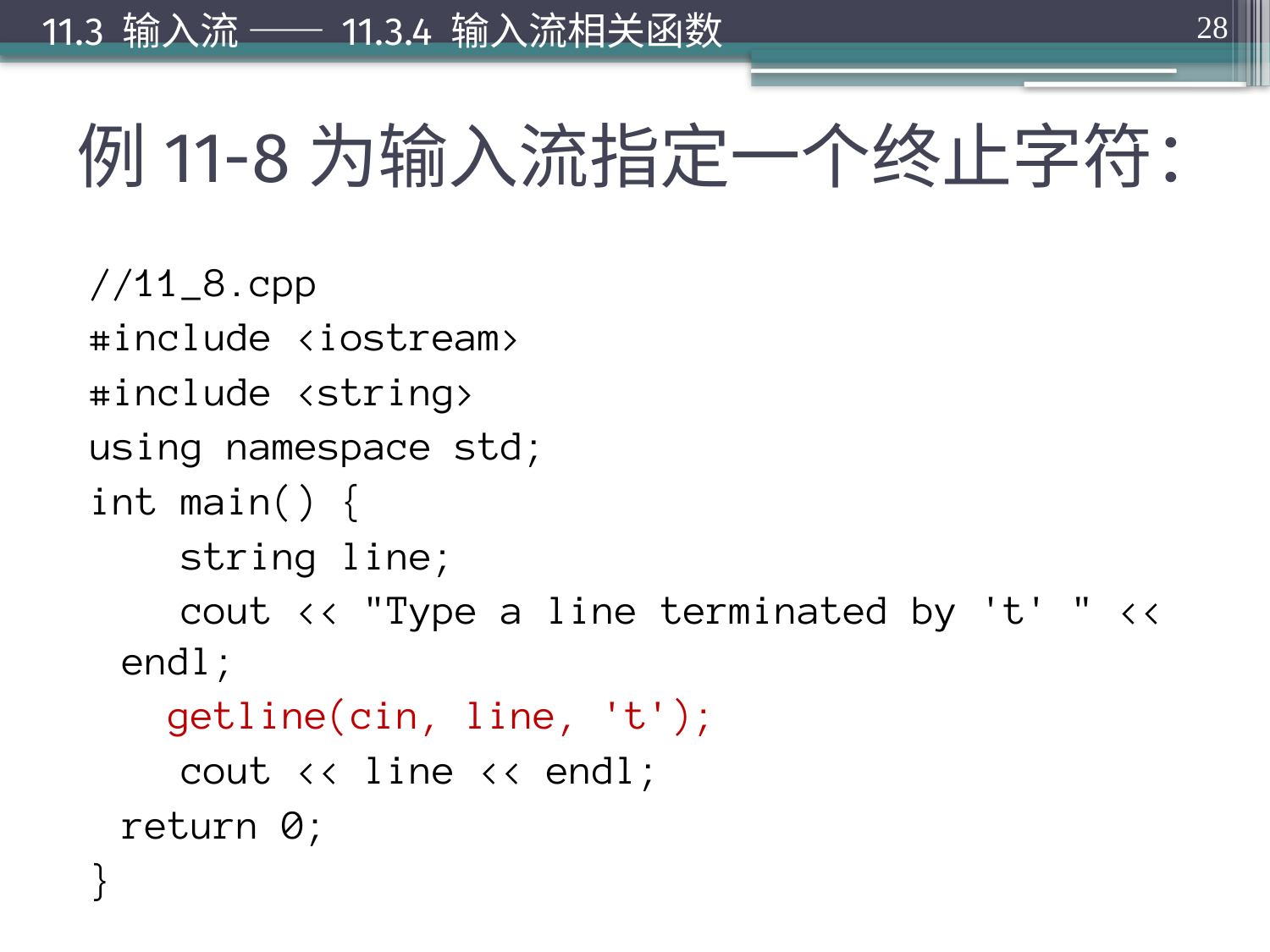

11.3 输入流 —— 11.3.4 输入流相关函数
28
# 例11-8为输入流指定一个终止字符：
//11_8.cpp
#include <iostream>
#include <string>
using namespace std;
int main() {
    string line;
    cout << "Type a line terminated by 't' " << endl;
	  getline(cin, line, 't');
    cout << line << endl;
	return 0;
}